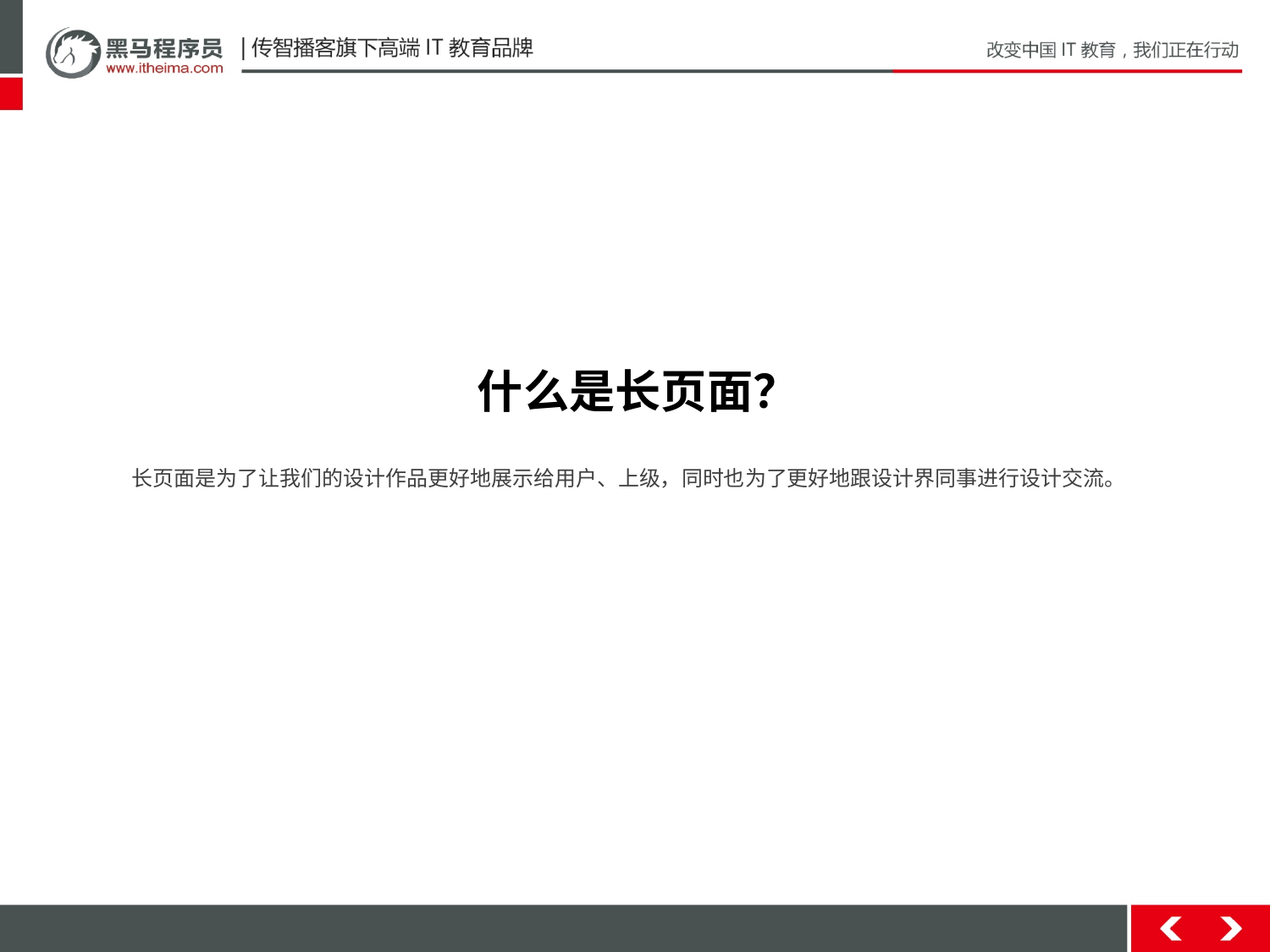

什么是长页面？
长页面是为了让我们的设计作品更好地展示给用户、上级，同时也为了更好地跟设计界同事进行设计交流。